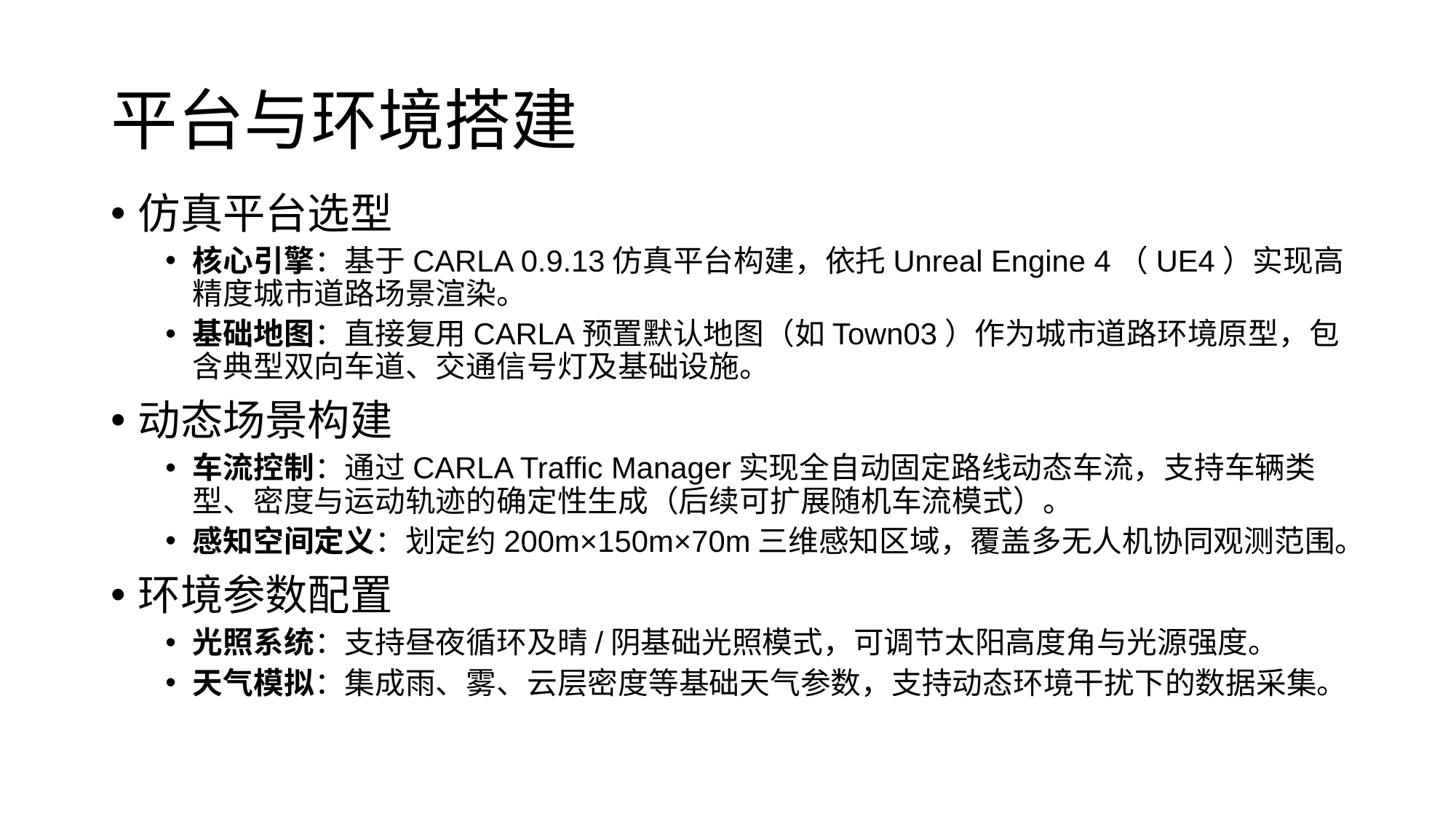

# 平台与环境搭建
仿真平台选型
核心引擎：基于CARLA 0.9.13仿真平台构建，依托Unreal Engine 4（UE4）实现高精度城市道路场景渲染。
基础地图：直接复用CARLA预置默认地图（如Town03）作为城市道路环境原型，包含典型双向车道、交通信号灯及基础设施。
动态场景构建
车流控制：通过CARLA Traffic Manager实现全自动固定路线动态车流，支持车辆类型、密度与运动轨迹的确定性生成（后续可扩展随机车流模式）。
感知空间定义：划定约200m×150m×70m三维感知区域，覆盖多无人机协同观测范围。
环境参数配置
光照系统：支持昼夜循环及晴/阴基础光照模式，可调节太阳高度角与光源强度。
天气模拟：集成雨、雾、云层密度等基础天气参数，支持动态环境干扰下的数据采集。